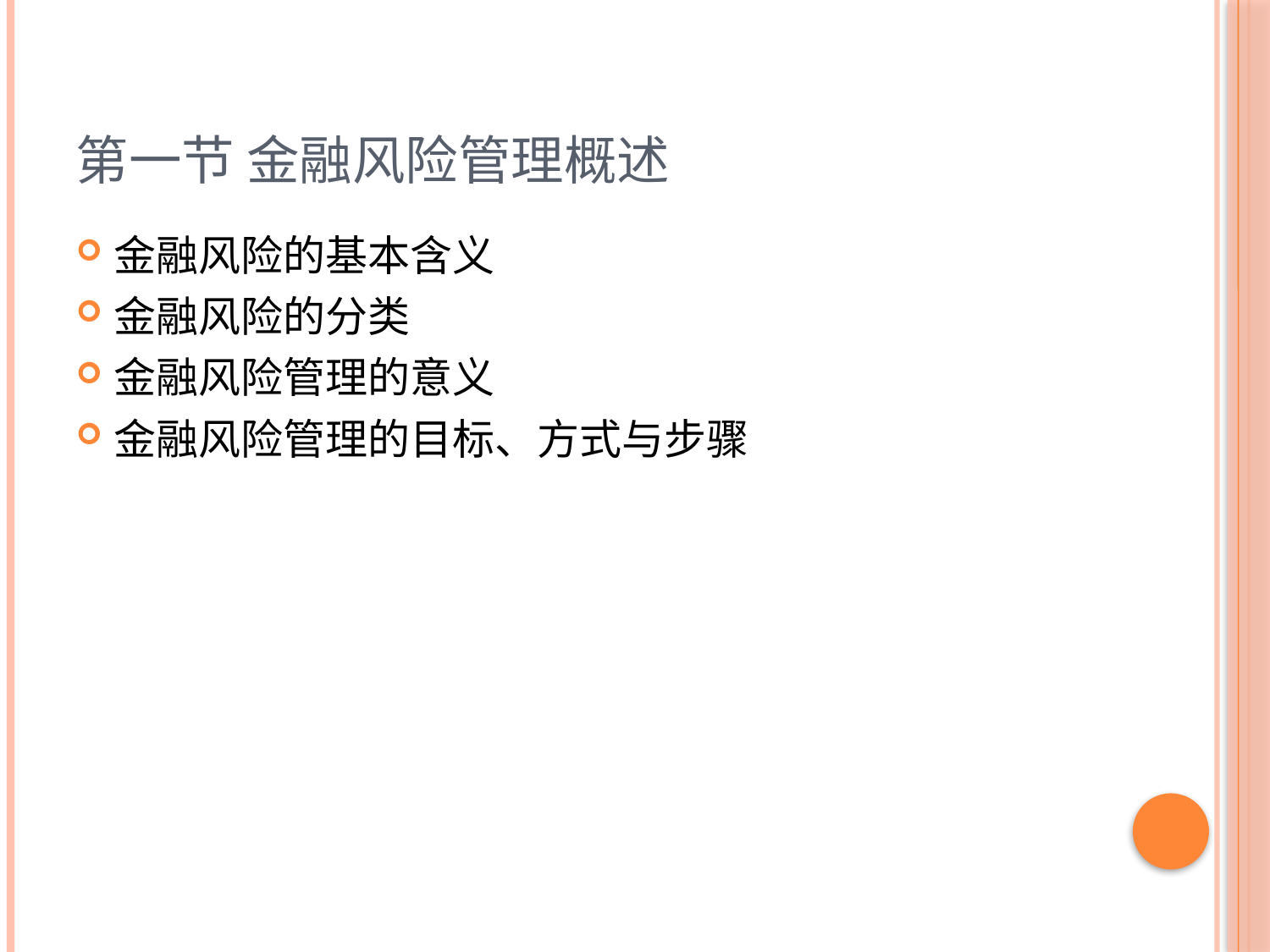

# 第一节 金融风险管理概述
金融风险的基本含义
金融风险的分类
金融风险管理的意义
金融风险管理的目标、方式与步骤